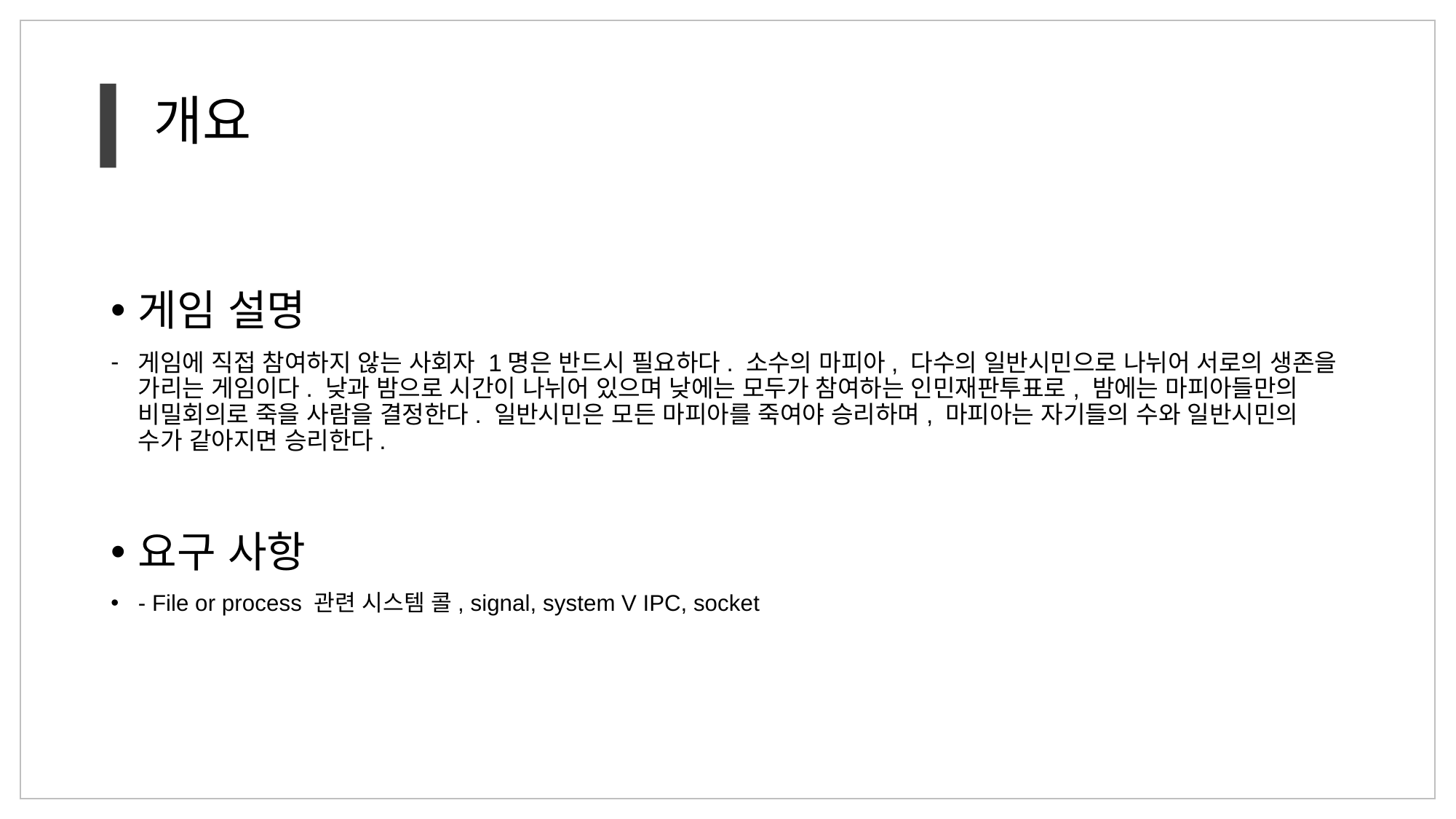

# 개요

게임 설명
게임에 직접 참여하지 않는 사회자 1명은 반드시 필요하다. 소수의 마피아, 다수의 일반시민으로 나뉘어 서로의 생존을 가리는 게임이다. 낮과 밤으로 시간이 나뉘어 있으며 낮에는 모두가 참여하는 인민재판투표로, 밤에는 마피아들만의 비밀회의로 죽을 사람을 결정한다. 일반시민은 모든 마피아를 죽여야 승리하며, 마피아는 자기들의 수와 일반시민의 수가 같아지면 승리한다.

요구 사항
- File or process 관련 시스템 콜, signal, system V IPC, socket